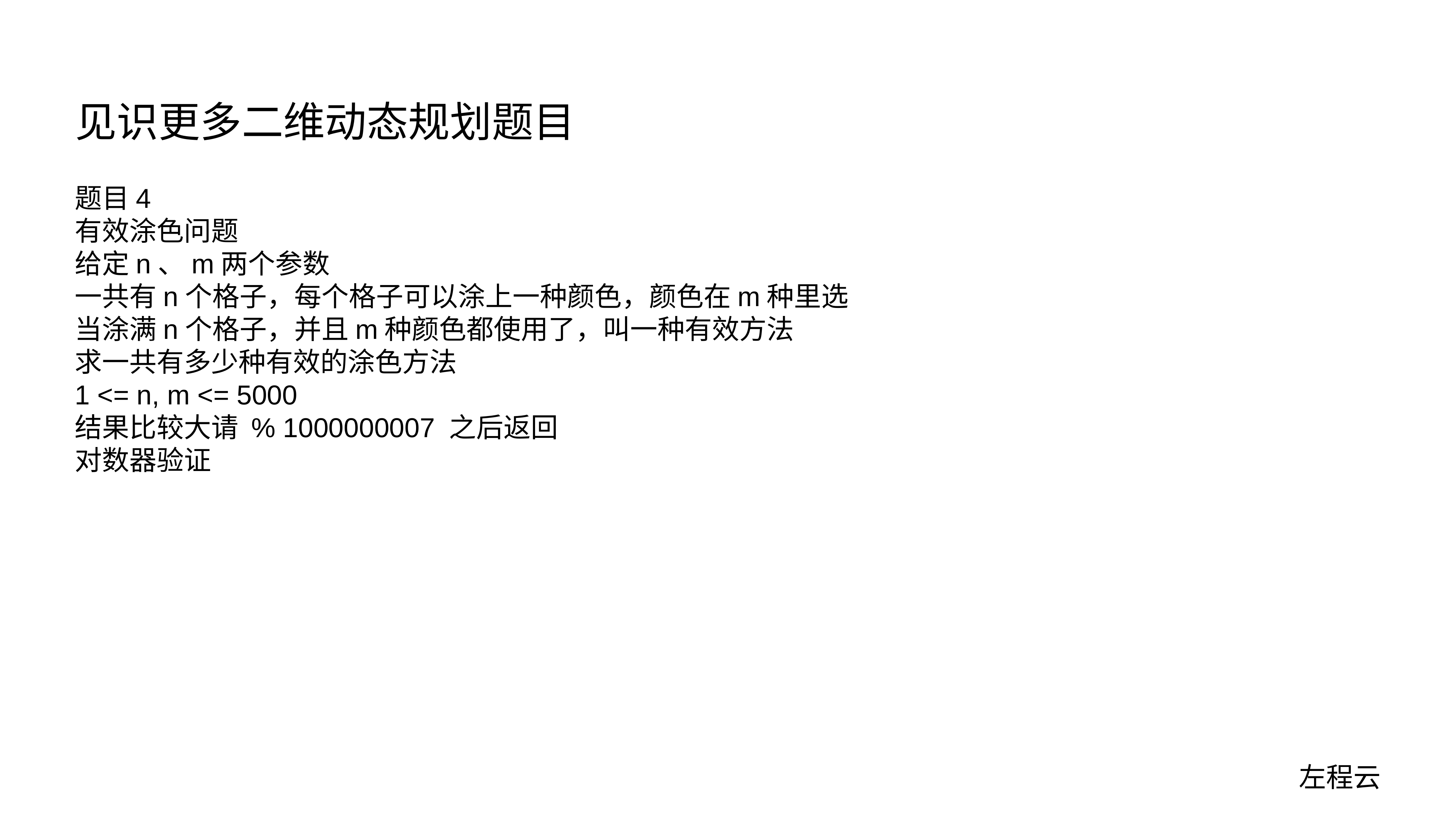

# 见识更多二维动态规划题目
题目4
有效涂色问题
给定n、m两个参数
一共有n个格子，每个格子可以涂上一种颜色，颜色在m种里选
当涂满n个格子，并且m种颜色都使用了，叫一种有效方法
求一共有多少种有效的涂色方法
1 <= n, m <= 5000
结果比较大请 % 1000000007 之后返回
对数器验证
左程云